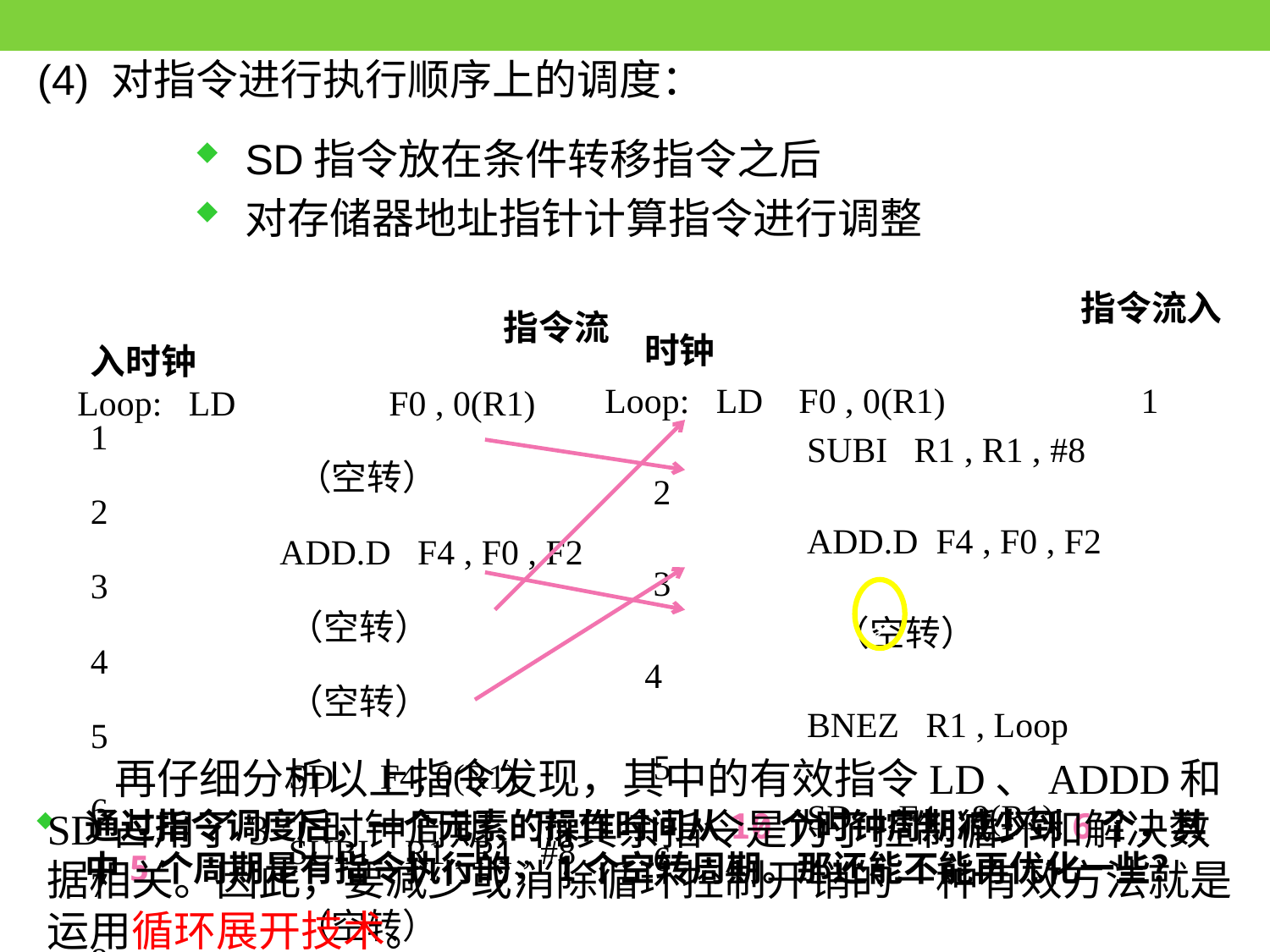

(4) 对指令进行执行顺序上的调度：
SD指令放在条件转移指令之后
对存储器地址指针计算指令进行调整

				   指令流入时钟
   Loop:   LD	     F0 , 0(R1)	  1
		         （空转）		  2
		       ADD.D   F4 , F0 , F2	  3
		        （空转）		  4
		        （空转）		  5
		        SD	    F4, 0(R1) 	  6
		        SUBI    R1 , R1 , #8	  7
		         （空转）		  8
		        BNEZ    R1 , Loop	  9
		        （空转）		  10

				      指令流入时钟
Loop:   LD    F0 , 0(R1)	             1
		    SUBI   R1 , R1 , #8	             2
		    ADD.D  F4 , F0 , F2	             3
		       （空转）		             4
		    BNEZ   R1 , Loop	             5
		    SD	F4    8(R1)	             6
 ,
      再仔细分析以上指令发现，其中的有效指令LD、ADDD和SD占用了3个时钟周期，而其余指令是为了控制循环和解决数据相关。因此，要减少或消除循环控制开销的一种有效方法就是运用循环展开技术。
通过指令调度后，一个元素的操作时间从10个时钟周期减少到6个，其中5个周期是有指令执行的，1个空转周期。那还能不能再优化一些？
18